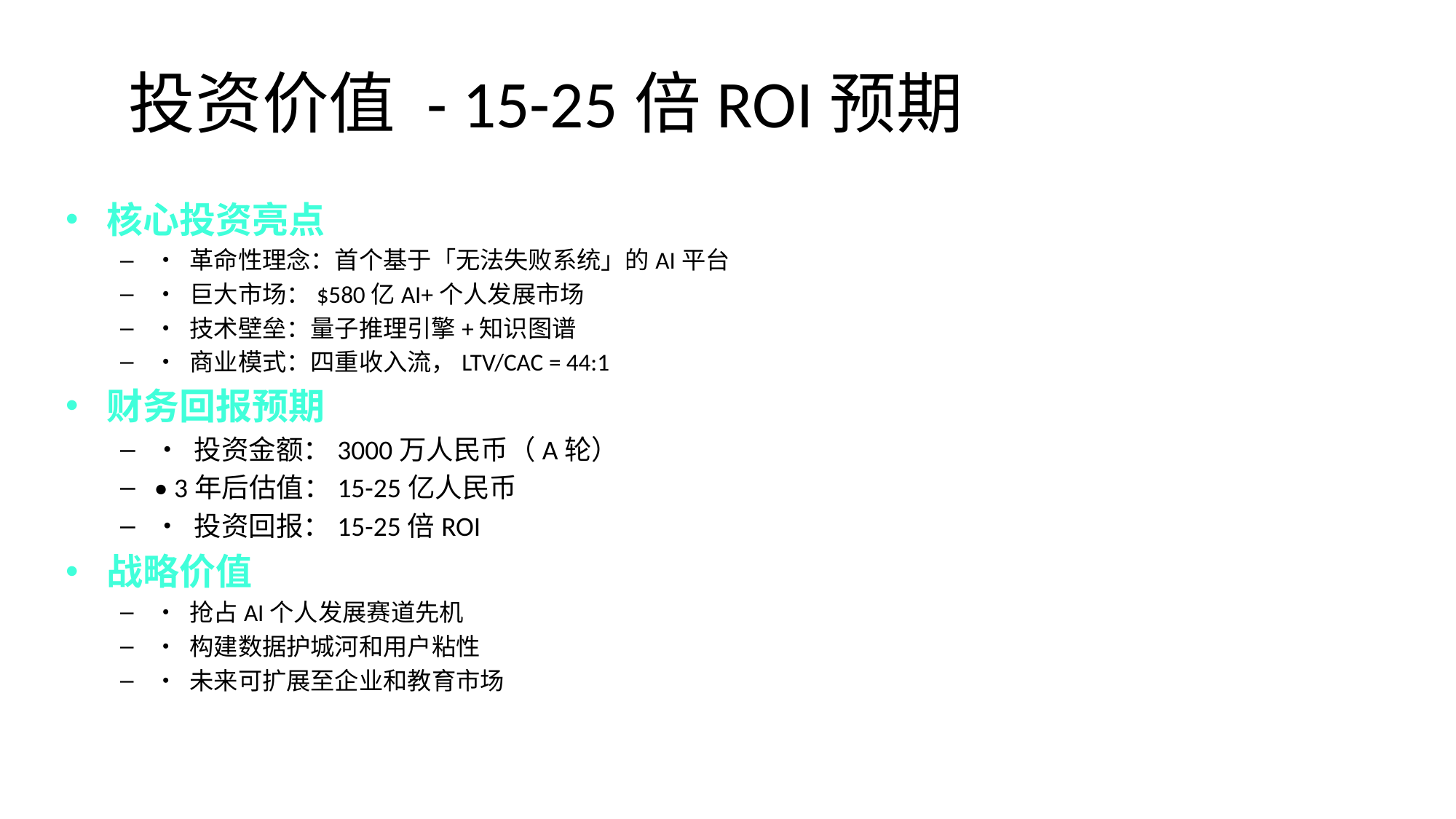

# 投资价值 - 15-25倍ROI预期
核心投资亮点
• 革命性理念：首个基于「无法失败系统」的AI平台
• 巨大市场：$580亿AI+个人发展市场
• 技术壁垒：量子推理引擎+知识图谱
• 商业模式：四重收入流，LTV/CAC = 44:1
财务回报预期
• 投资金额：3000万人民币（A轮）
• 3年后估值：15-25亿人民币
• 投资回报：15-25倍ROI
战略价值
• 抢占AI个人发展赛道先机
• 构建数据护城河和用户粘性
• 未来可扩展至企业和教育市场